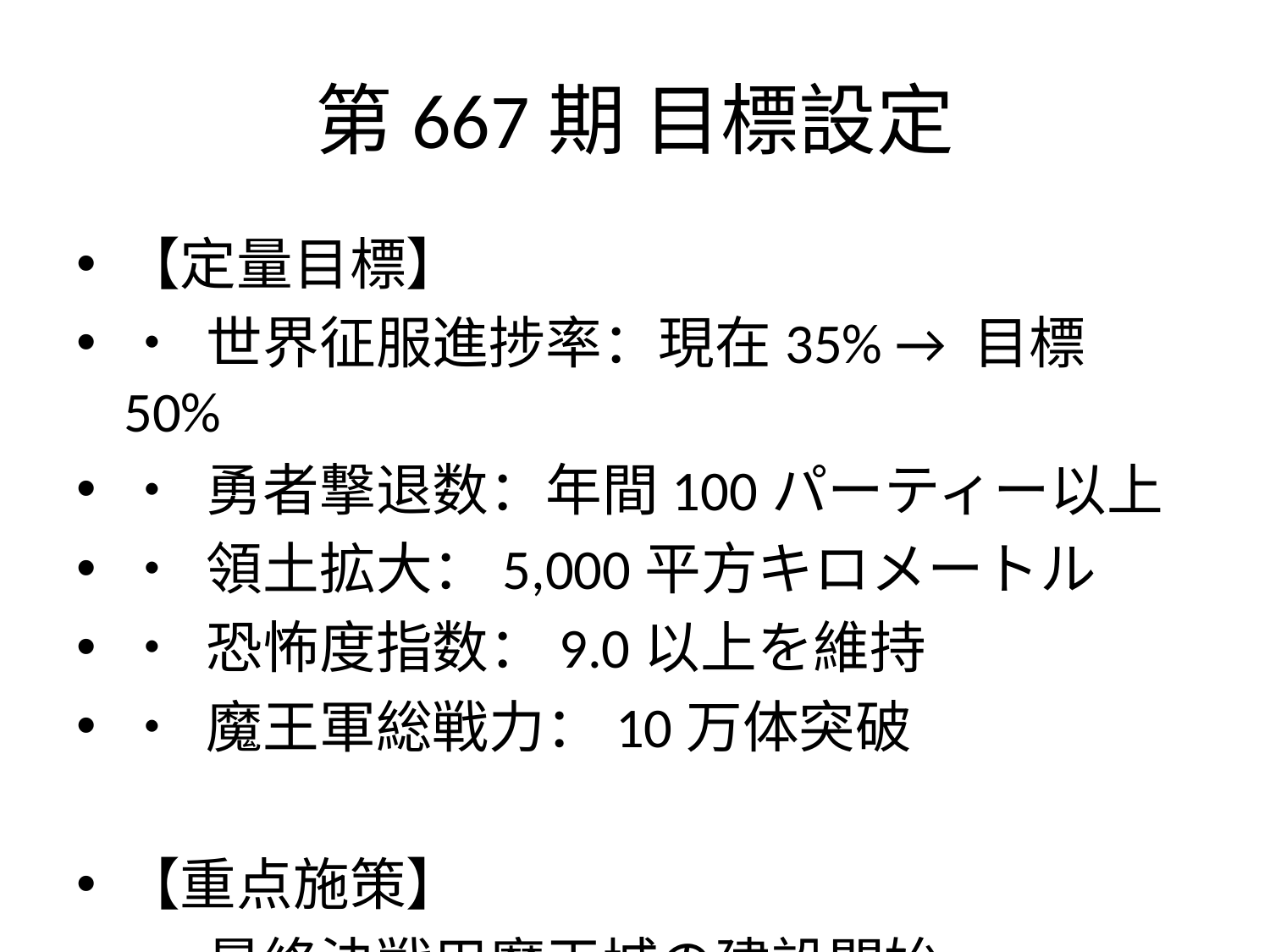

# 第667期 目標設定
【定量目標】
• 世界征服進捗率：現在35% → 目標50%
• 勇者撃退数：年間100パーティー以上
• 領土拡大：5,000平方キロメートル
• 恐怖度指数：9.0以上を維持
• 魔王軍総戦力：10万体突破

【重点施策】
• 最終決戦用魔王城の建設開始
• 伝説級魔物の召喚儀式実施（年4回）
• 人間界との和平交渉（表向き）による時間稼ぎ
• 次世代魔王候補の育成プログラム開始

「全ては偉大なる魔王様の御為に！」